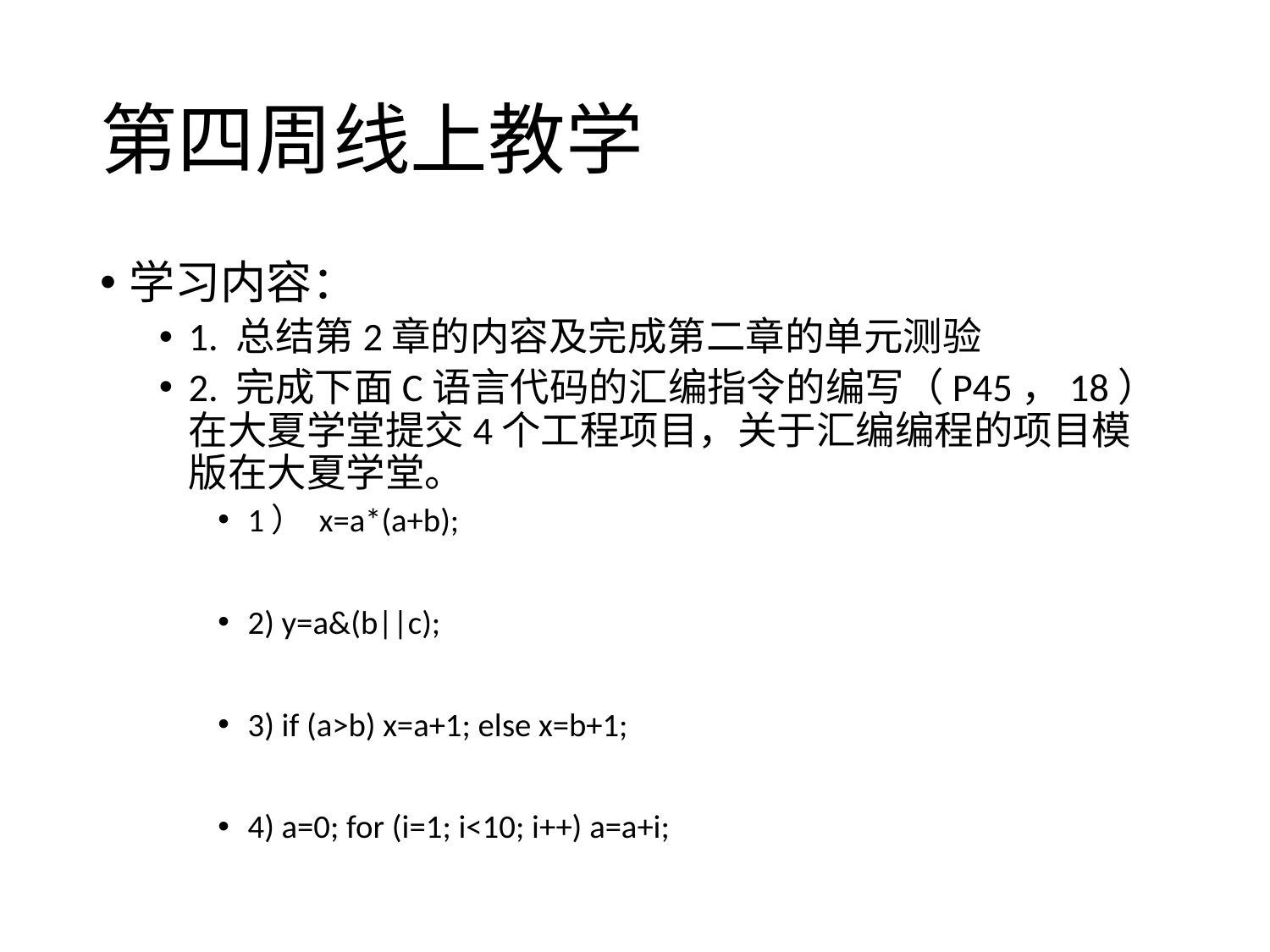

# 第四周线上教学
学习内容：
1. 总结第2章的内容及完成第二章的单元测验
2. 完成下面C语言代码的汇编指令的编写（P45，18）在大夏学堂提交4个工程项目，关于汇编编程的项目模版在大夏学堂。
1） x=a*(a+b);

2) y=a&(b||c);

3) if (a>b) x=a+1; else x=b+1;

4) a=0; ﻿for (i=1; i<10; i++) a=a+i;